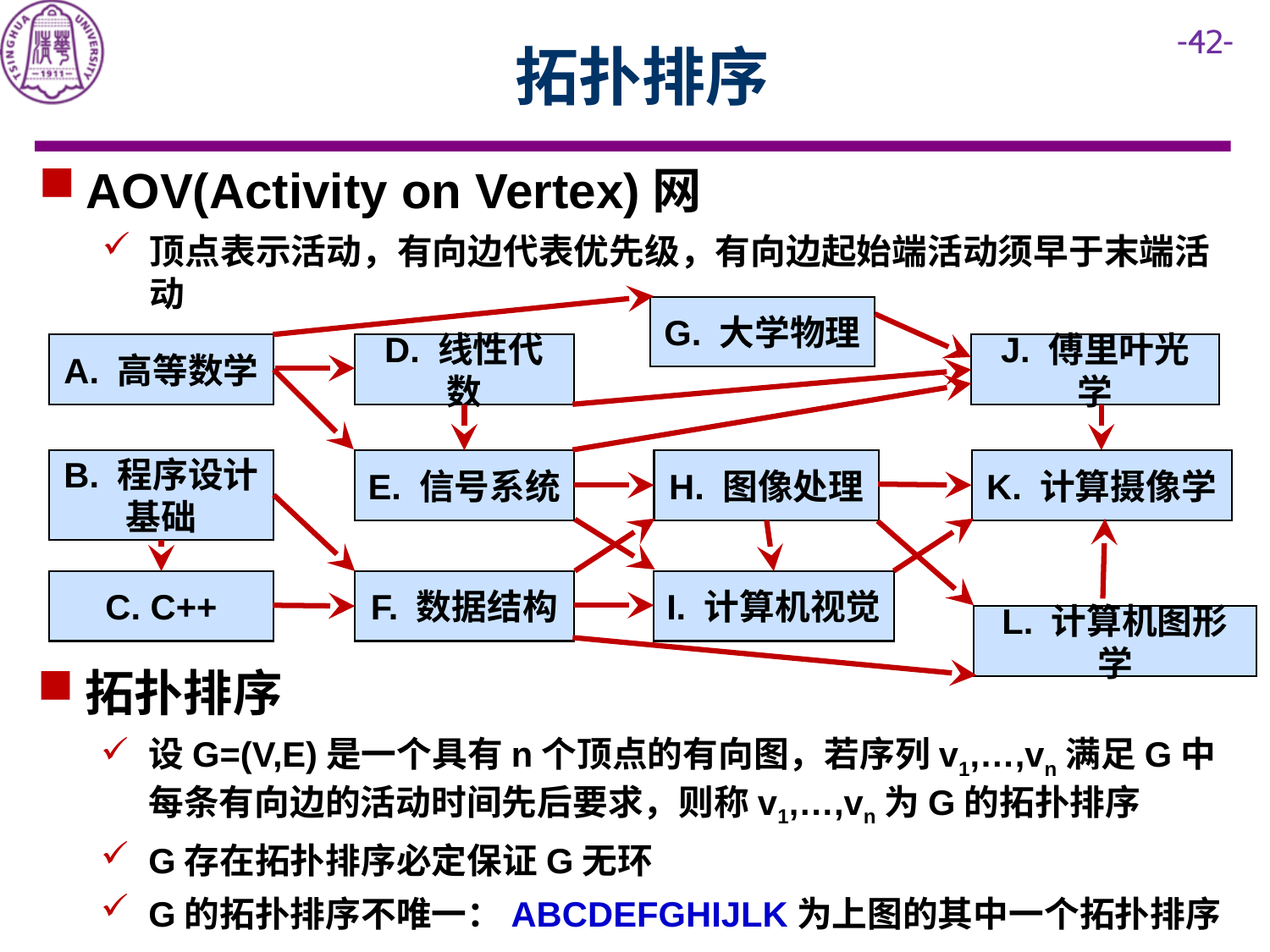

# 拓扑排序
AOV(Activity on Vertex)网
顶点表示活动，有向边代表优先级，有向边起始端活动须早于末端活动
G. 大学物理
A. 高等数学
D. 线性代数
J. 傅里叶光学
B. 程序设计基础
E. 信号系统
H. 图像处理
K. 计算摄像学
C. C++
F. 数据结构
I. 计算机视觉
L. 计算机图形学
拓扑排序
设G=(V,E)是一个具有n个顶点的有向图，若序列v1,…,vn满足G中每条有向边的活动时间先后要求，则称v1,…,vn为G的拓扑排序
G存在拓扑排序必定保证G无环
G的拓扑排序不唯一：ABCDEFGHIJLK为上图的其中一个拓扑排序